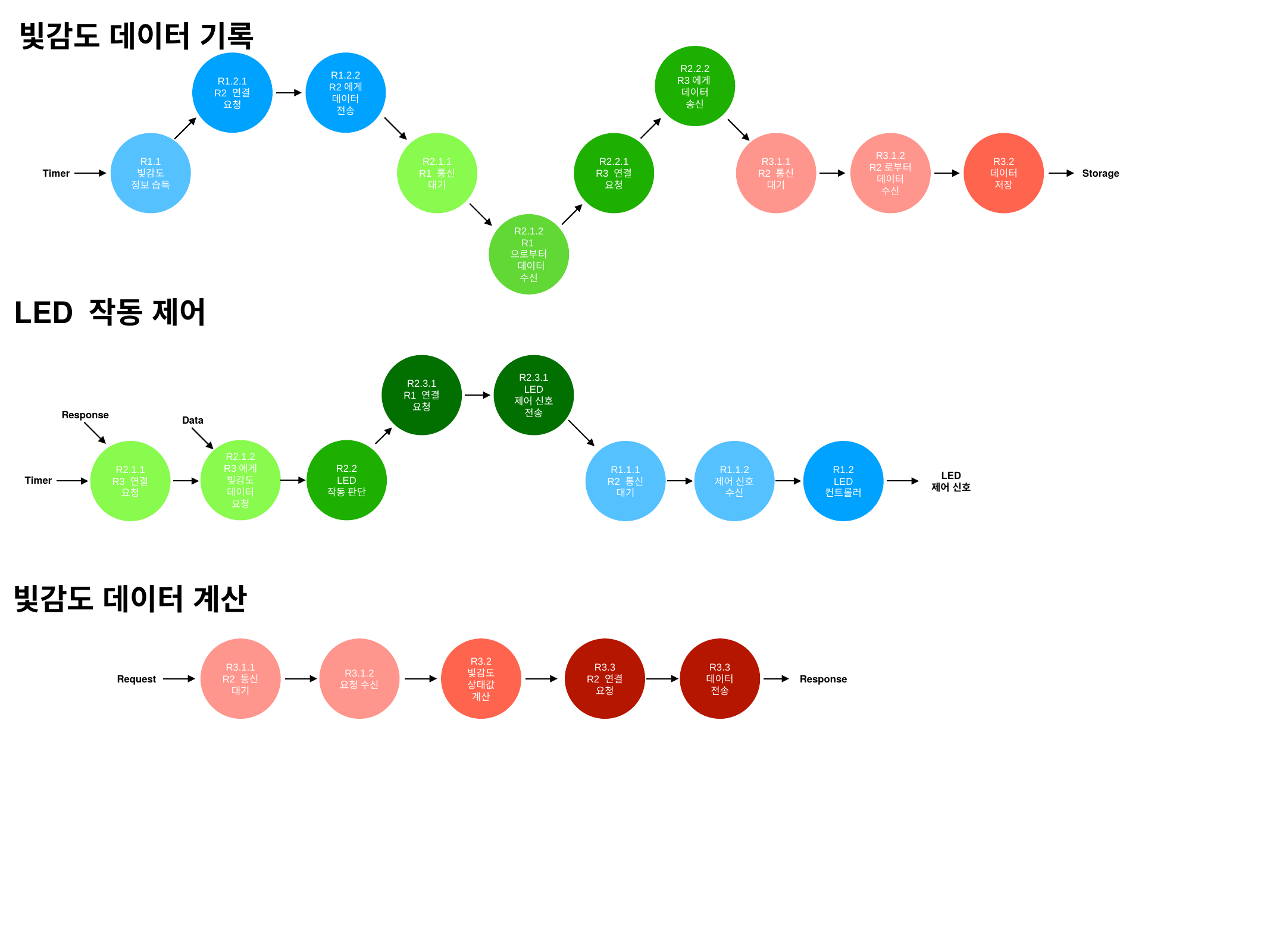

빛감도 데이터 기록
R2.2.2
R3에게
데이터 송신
R1.2.1
R2 연결 요청
R1.2.2
R2에게 데이터 전송

R1.1
빛감도 정보 습득
R2.1.1
R1 통신 대기
R2.2.1
R3 연결 요청
R3.1.1
R2 통신 대기
R3.1.2
R2로부터
데이터 수신
R3.2
데이터 저장
Timer
Storage

R2.1.2
R1으로부터
 데이터 수신
LED 작동 제어
R2.3.1
R1 연결 요청
R2.3.1
LED
제어 신호 전송

Response
Data

R2.1.2
R3에게
빛감도 데이터
요청
R2.2
LED
작동 판단
R2.1.1
R3 연결 요청
R1.1.1
R2 통신 대기
R1.1.2
제어 신호 수신
R1.2
LED
컨트롤러
LED
제어 신호
Timer

빛감도 데이터 계산
R3.1.1
R2 통신 대기
R3.1.2
요청 수신
R3.2
빛감도 상태값
계산
R3.3
R2 연결 요청
R3.3
데이터 전송
Request
Response